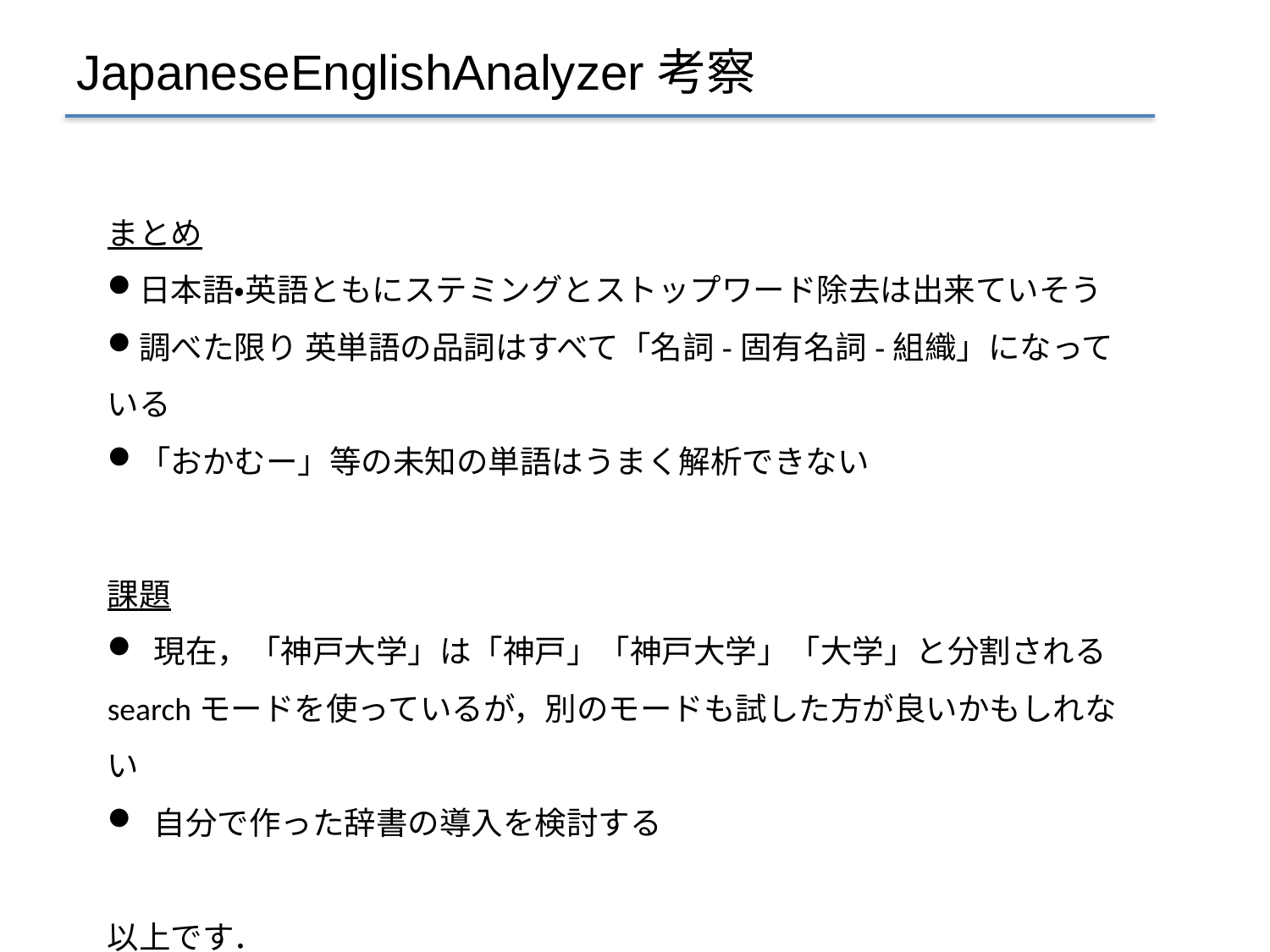

# JapaneseEnglishAnalyzer考察
まとめ
日本語・英語ともにステミングとストップワード除去は出来ていそう
調べた限り 英単語の品詞はすべて「名詞-固有名詞-組織」になっている
「おかむー」等の未知の単語はうまく解析できない
課題
 現在，「神戸大学」は「神戸」「神戸大学」「大学」と分割されるsearchモードを使っているが，別のモードも試した方が良いかもしれない
 自分で作った辞書の導入を検討する

以上です．